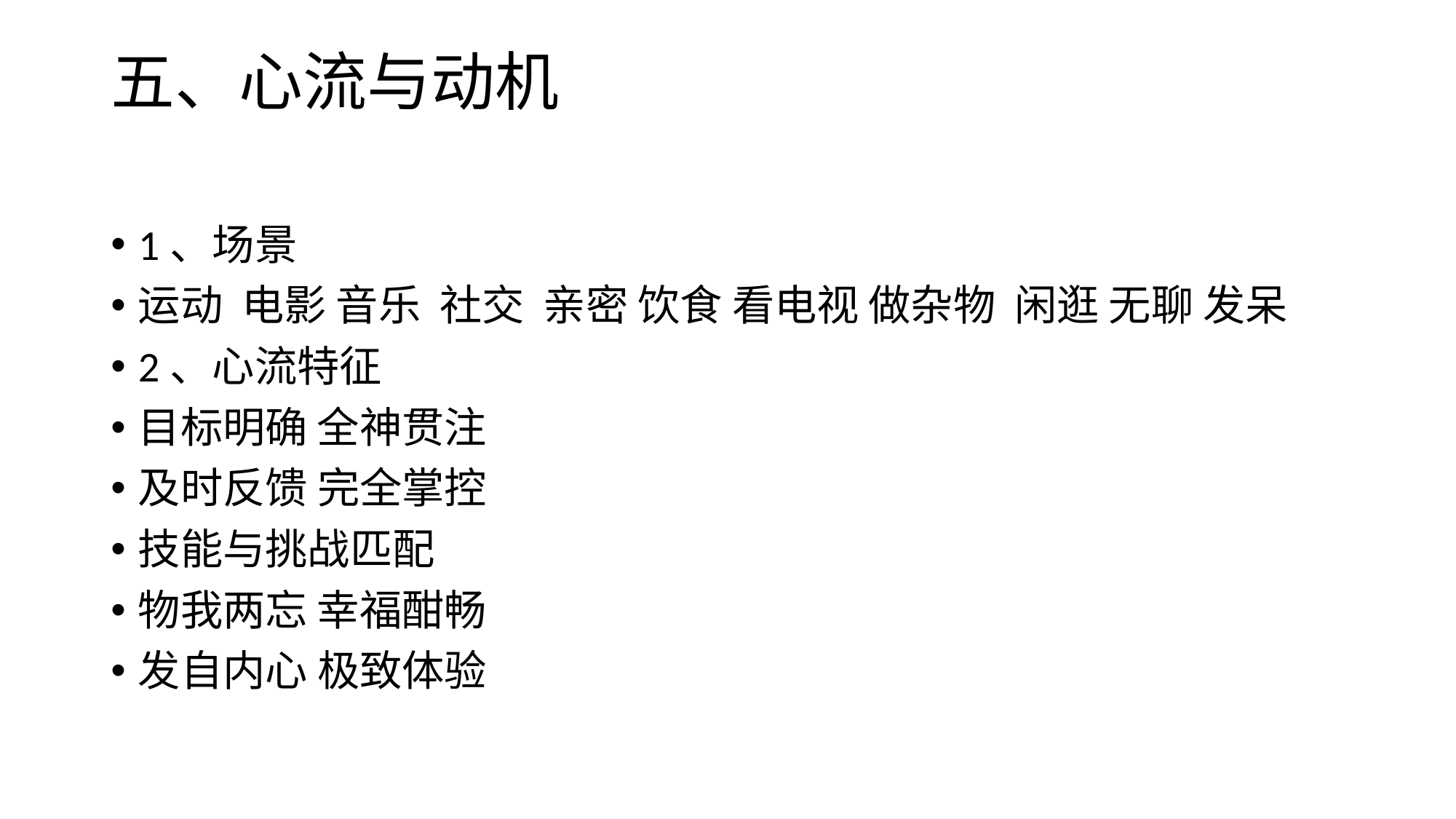

# 五、心流与动机
1、场景
运动  电影 音乐  社交  亲密 饮食 看电视 做杂物  闲逛 无聊 发呆
2、心流特征
目标明确 全神贯注
及时反馈 完全掌控
技能与挑战匹配
物我两忘 幸福酣畅
发自内心 极致体验